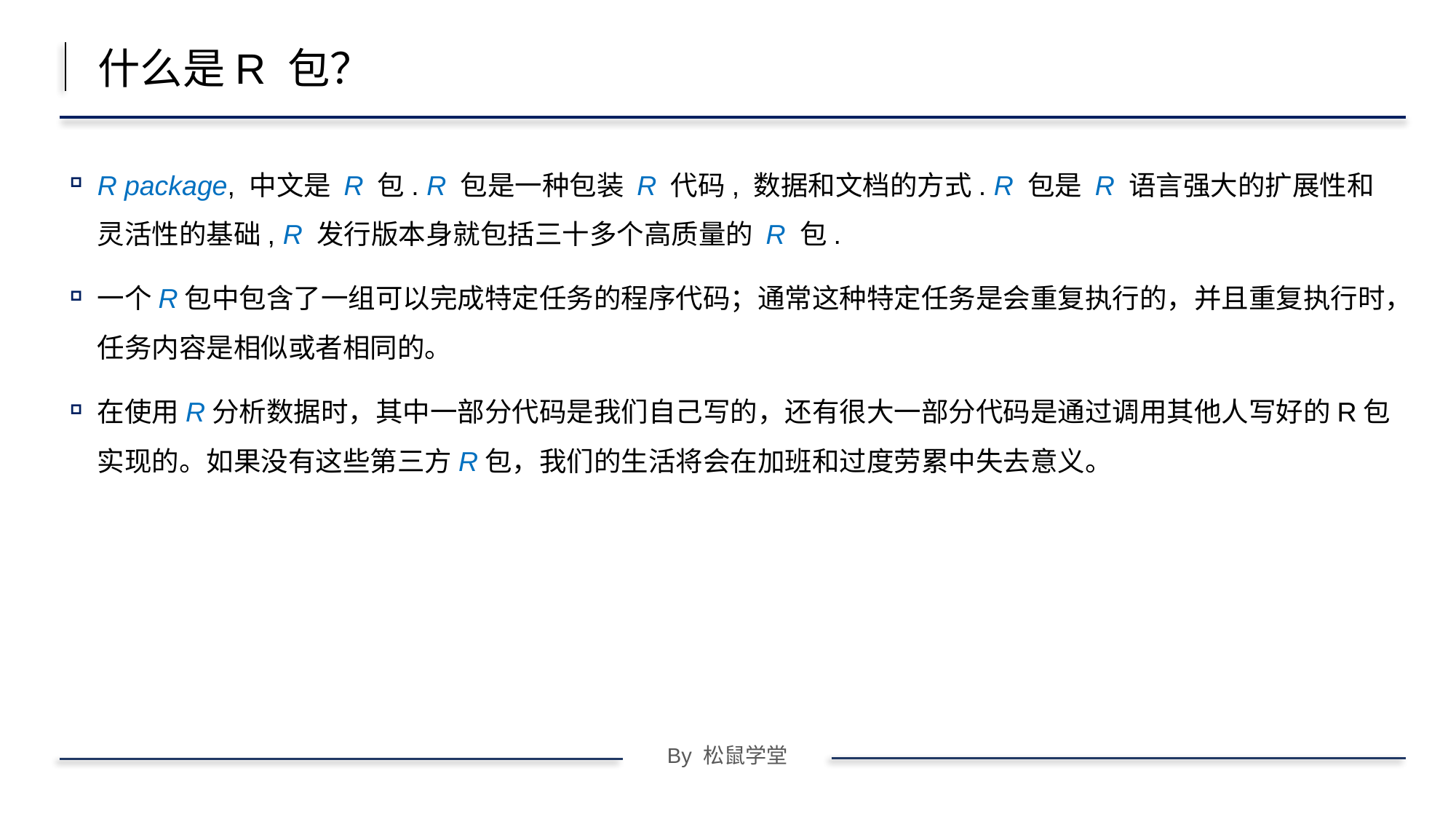

什么是R 包？
R package, 中文是 R 包. R 包是一种包装 R 代码, 数据和文档的方式. R 包是 R 语言强大的扩展性和灵活性的基础, R 发行版本身就包括三十多个高质量的 R 包.
一个R包中包含了一组可以完成特定任务的程序代码；通常这种特定任务是会重复执行的，并且重复执行时，任务内容是相似或者相同的。
在使用R分析数据时，其中一部分代码是我们自己写的，还有很大一部分代码是通过调用其他人写好的R包实现的。如果没有这些第三方R包，我们的生活将会在加班和过度劳累中失去意义。